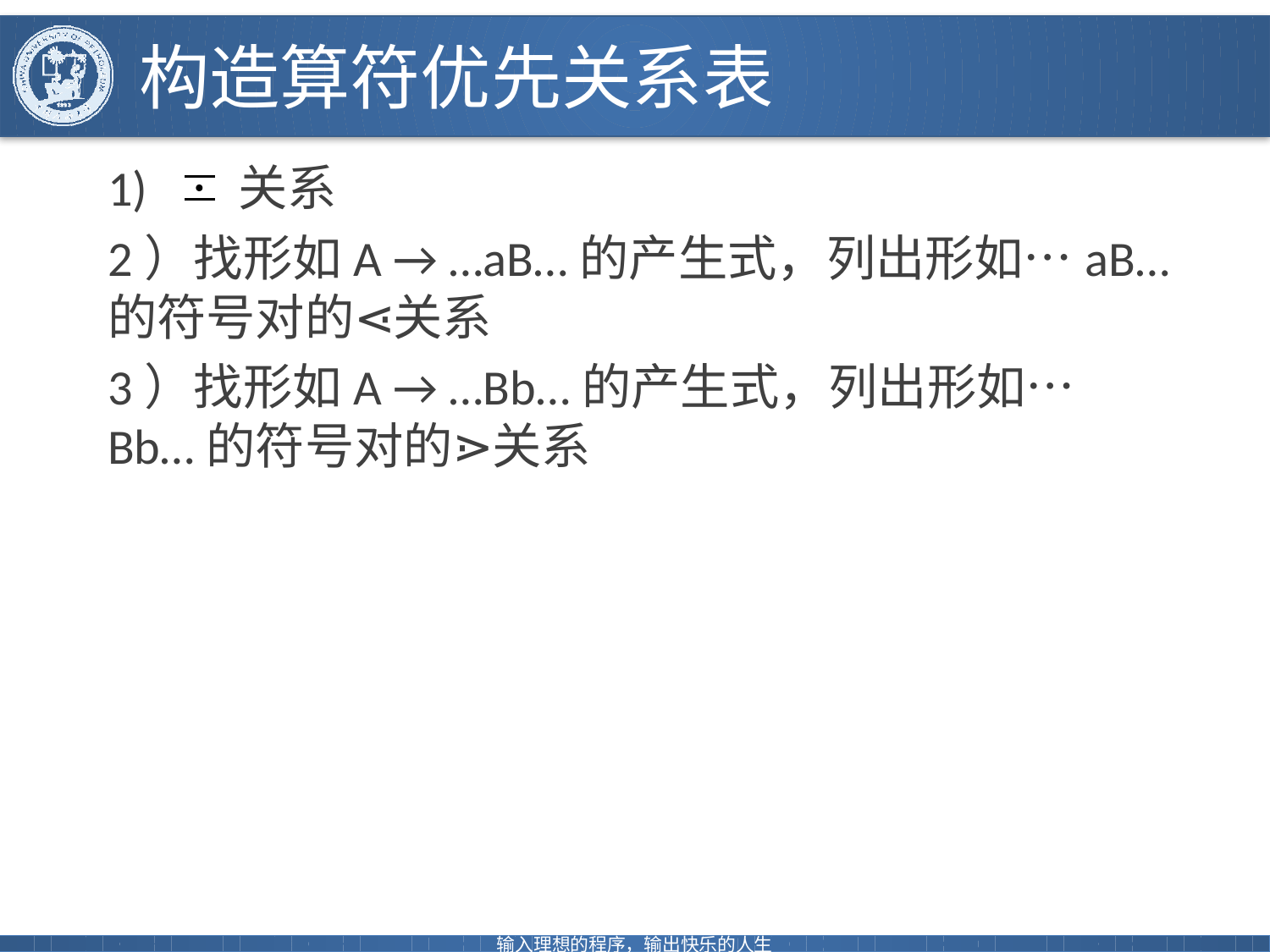

# 构造算符优先关系表
1)       关系
2）找形如A → …aB…的产生式，列出形如…aB…的符号对的⋖关系
3）找形如A → …Bb…的产生式，列出形如…Bb…的符号对的⋗关系